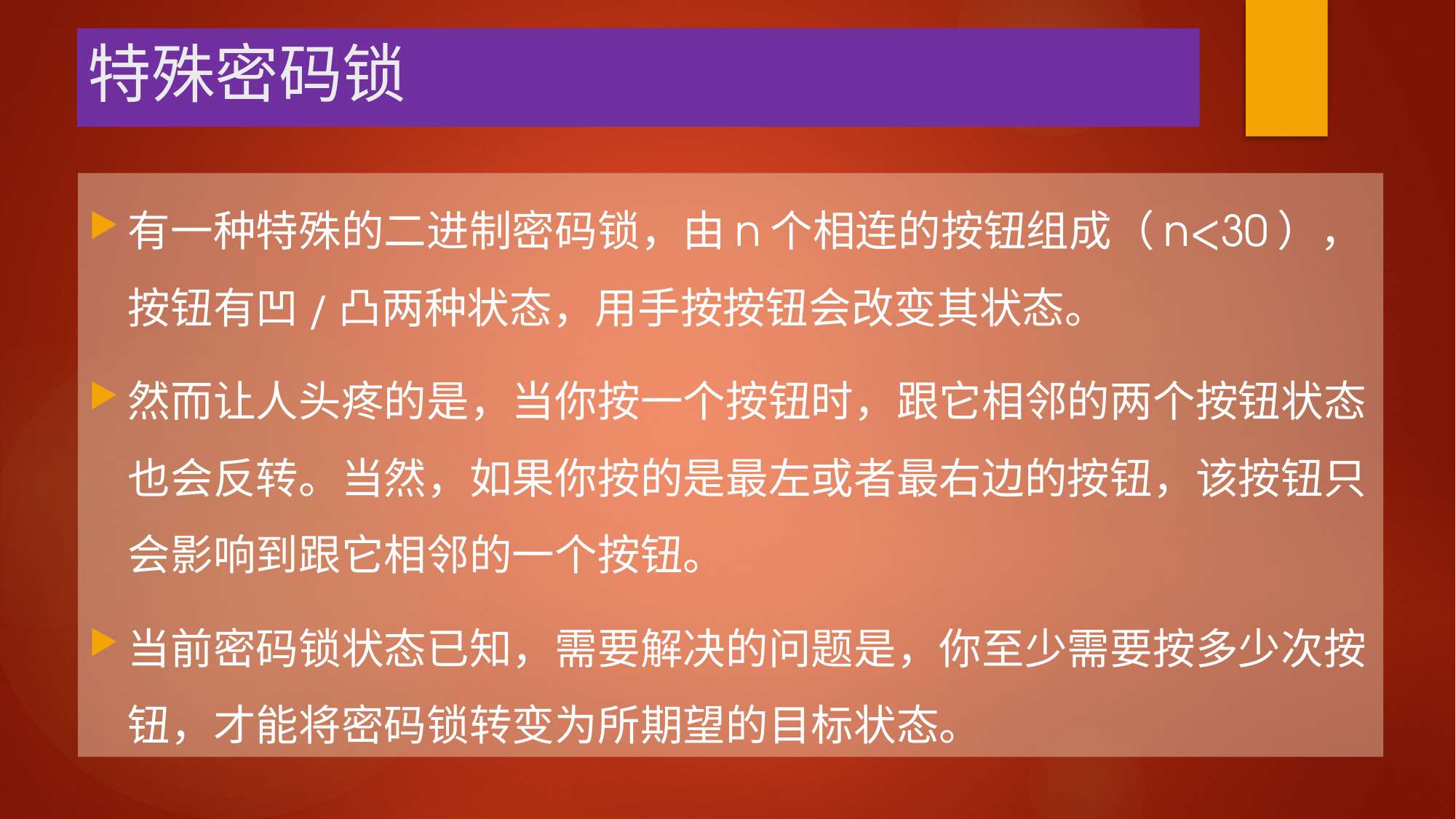

# 特殊密码锁
有一种特殊的二进制密码锁，由n个相连的按钮组成（n<30），按钮有凹/凸两种状态，用手按按钮会改变其状态。
然而让人头疼的是，当你按一个按钮时，跟它相邻的两个按钮状态也会反转。当然，如果你按的是最左或者最右边的按钮，该按钮只会影响到跟它相邻的一个按钮。
当前密码锁状态已知，需要解决的问题是，你至少需要按多少次按钮，才能将密码锁转变为所期望的目标状态。